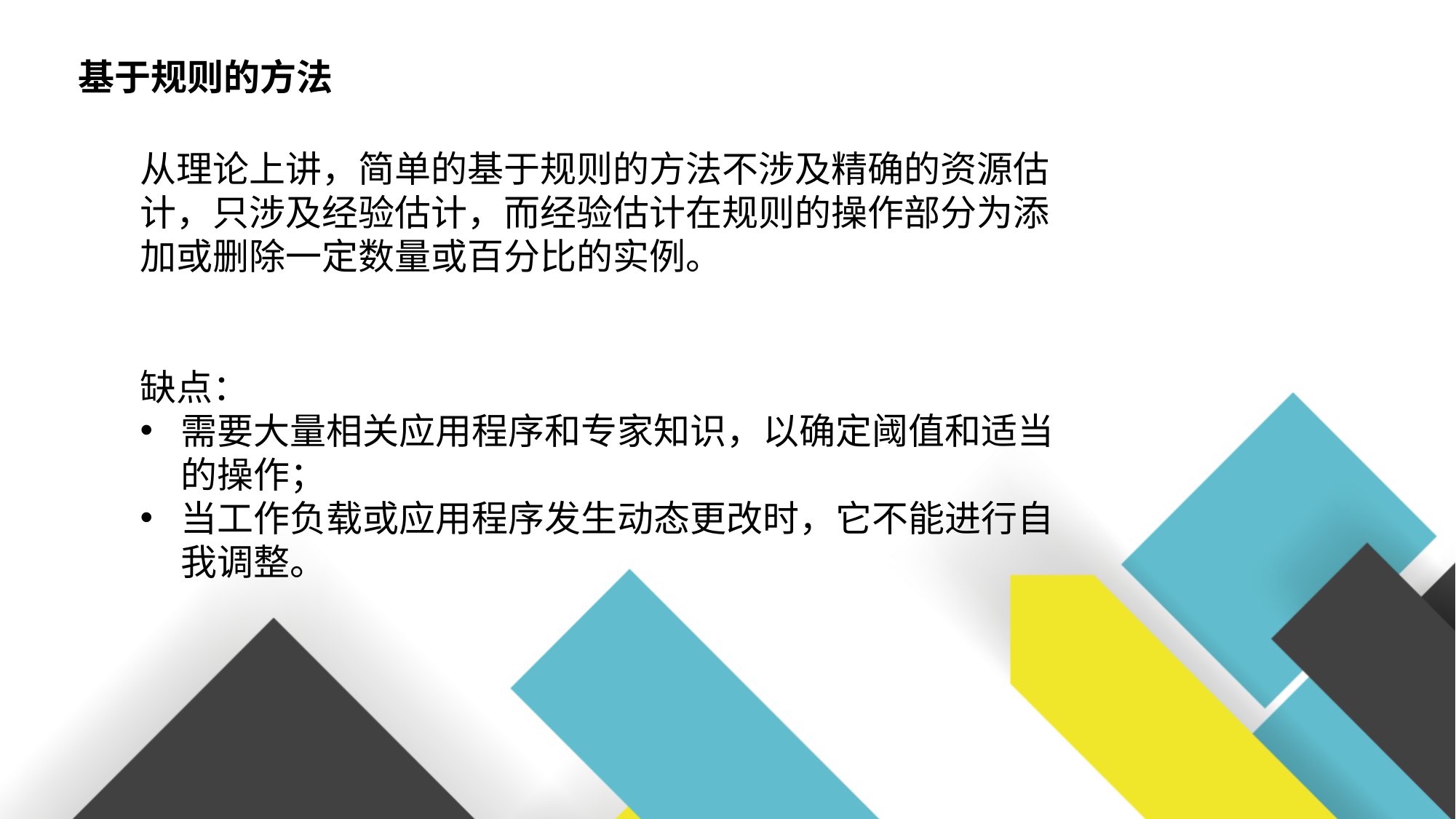

基于规则的方法
从理论上讲，简单的基于规则的方法不涉及精确的资源估计，只涉及经验估计，而经验估计在规则的操作部分为添加或删除一定数量或百分比的实例。

缺点：
需要大量相关应用程序和专家知识，以确定阈值和适当的操作；
当工作负载或应用程序发生动态更改时，它不能进行自我调整。